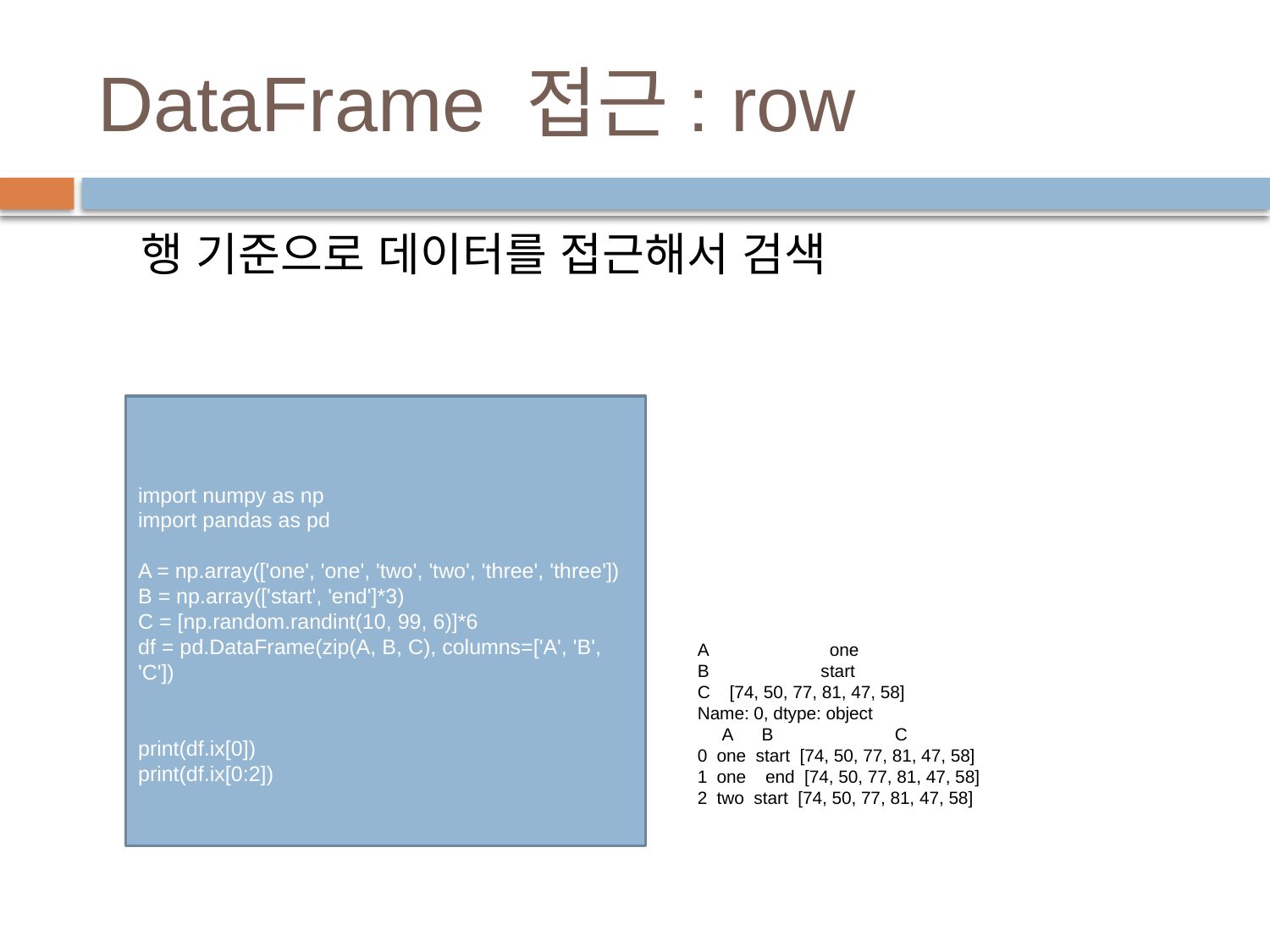

# DataFrame 접근: row
행 기준으로 데이터를 접근해서 검색

import numpy as np
import pandas as pd

A = np.array(['one', 'one', 'two', 'two', 'three', 'three'])
B = np.array(['start', 'end']*3)
C = [np.random.randint(10, 99, 6)]*6
df = pd.DataFrame(zip(A, B, C), columns=['A', 'B', 'C'])

print(df.ix[0])
print(df.ix[0:2])
A                         one
B                       start
C    [74, 50, 77, 81, 47, 58]
Name: 0, dtype: object
     A      B                         C
0  one  start  [74, 50, 77, 81, 47, 58]
1  one    end  [74, 50, 77, 81, 47, 58]
2  two  start  [74, 50, 77, 81, 47, 58]